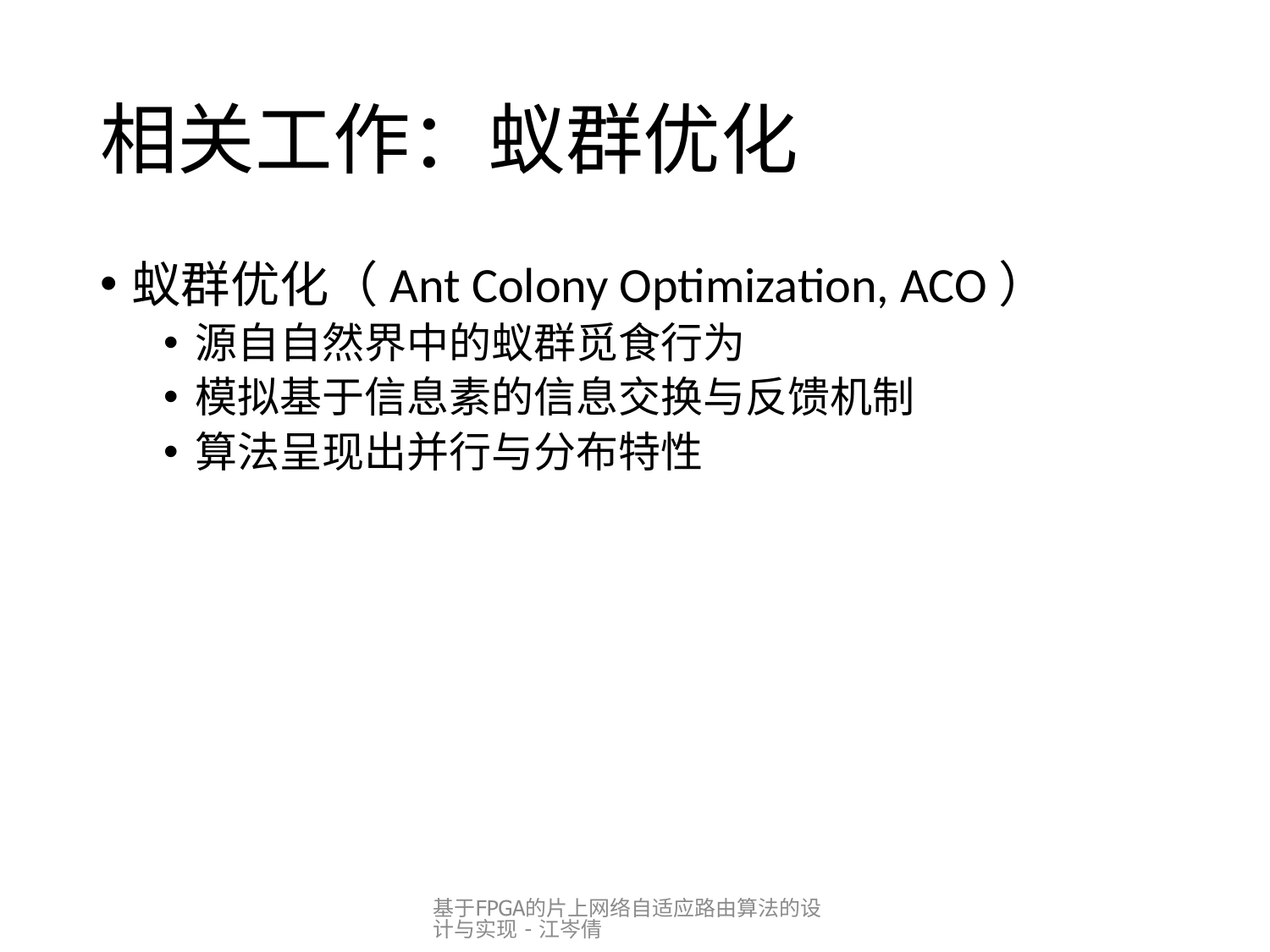

# 相关工作：蚁群优化
蚁群优化（Ant Colony Optimization, ACO）
源自自然界中的蚁群觅食行为
模拟基于信息素的信息交换与反馈机制
算法呈现出并行与分布特性

基于FPGA的片上网络自适应路由算法的设计与实现 - 江岑倩
5